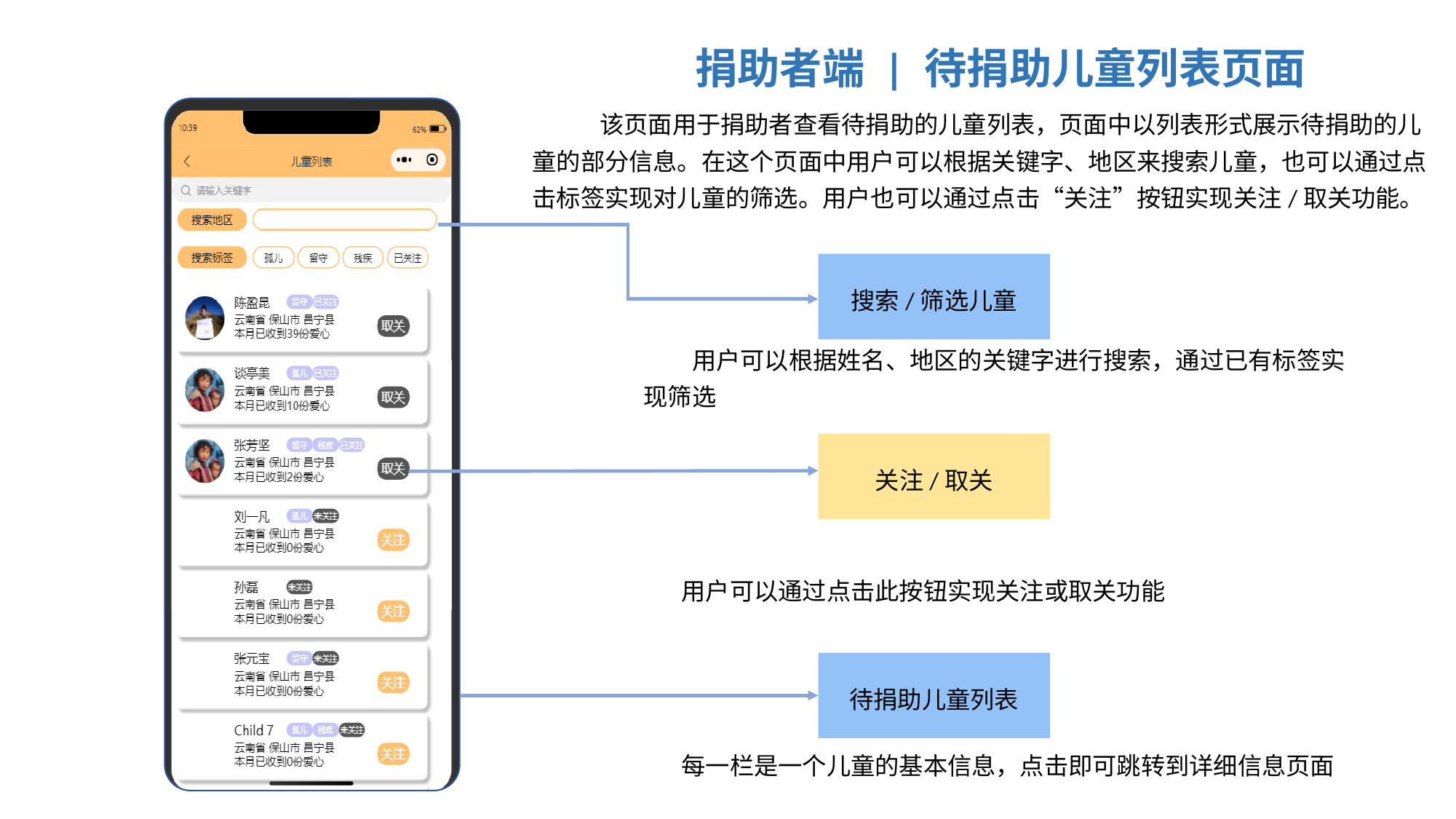

捐助者端 | 待捐助儿童列表页面
  该页面用于捐助者查看待捐助的儿童列表，页面中以列表形式展示待捐助的儿童的部分信息。在这个页面中用户可以根据关键字、地区来搜索儿童，也可以通过点击标签实现对儿童的筛选。用户也可以通过点击“关注”按钮实现关注/取关功能。

搜索/筛选儿童
用户可以根据姓名、地区的关键字进行搜索，通过已有标签实现筛选
关注/取关
用户可以通过点击此按钮实现关注或取关功能
待捐助儿童列表
每一栏是一个儿童的基本信息，点击即可跳转到详细信息页面